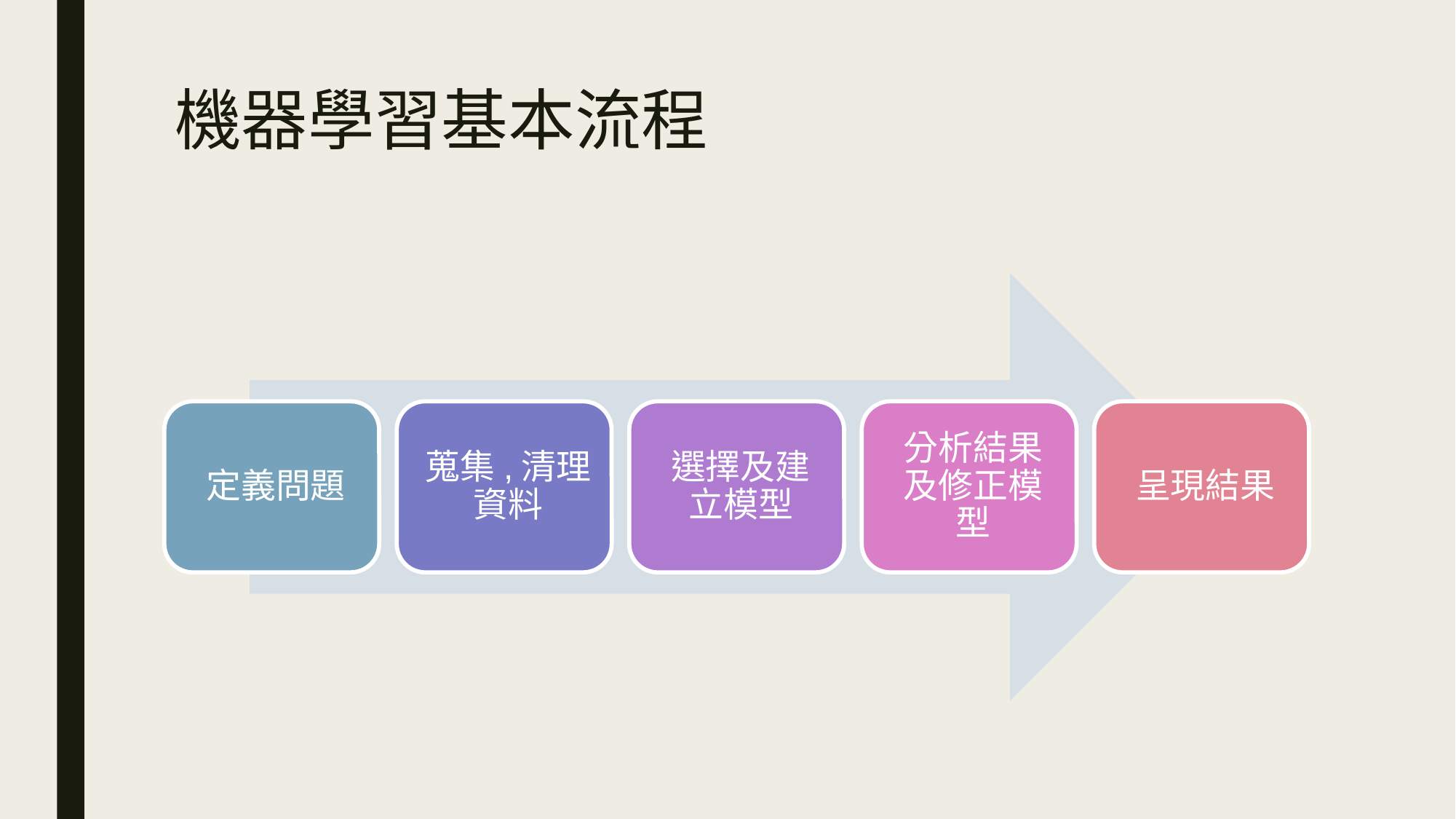

# 機器學習基本流程
定義問題
蒐集,清理資料
選擇及建立模型
分析結果及修正模型
呈現結果